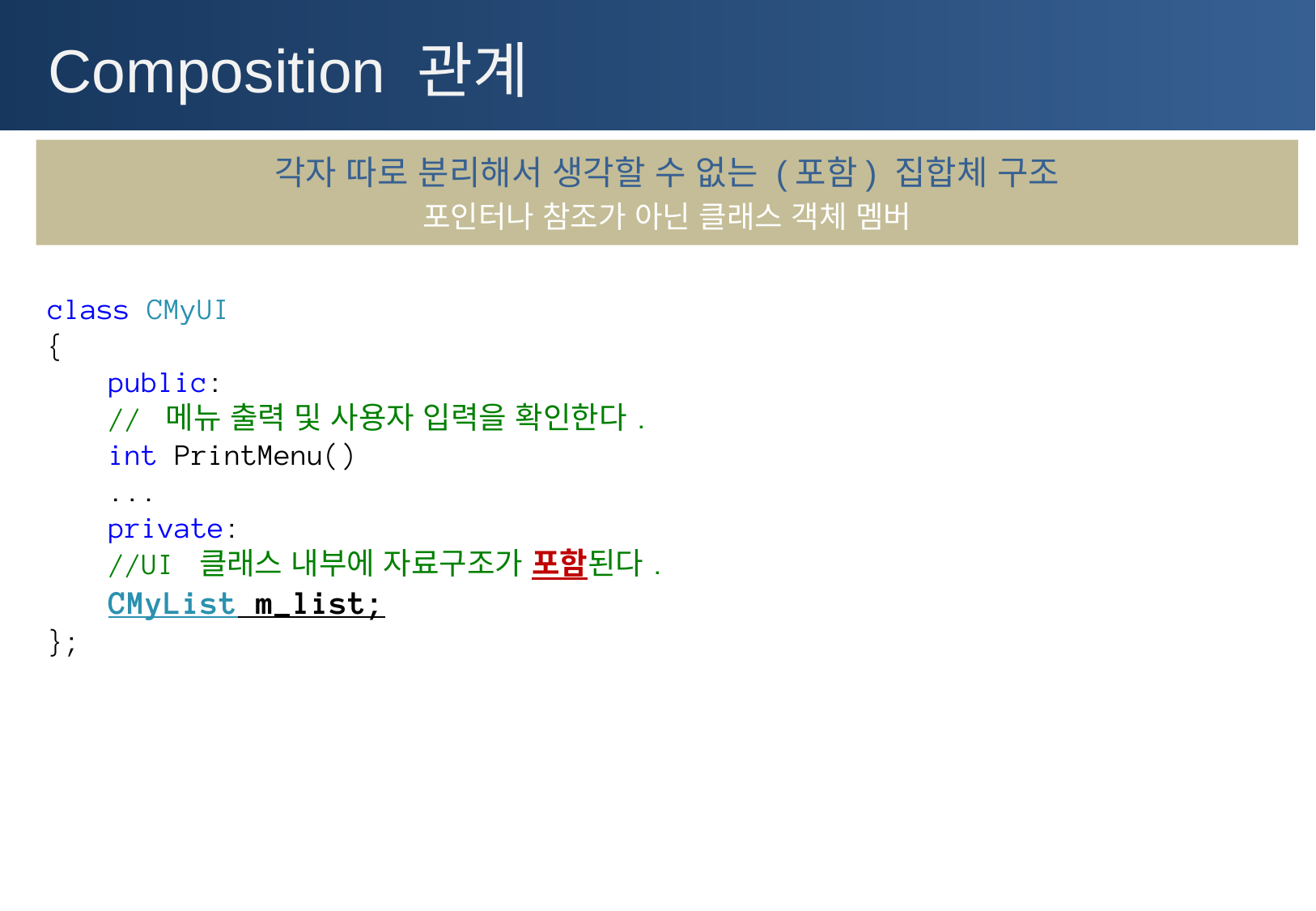

# Composition 관계
각자 따로 분리해서 생각할 수 없는 (포함) 집합체 구조
포인터나 참조가 아닌 클래스 객체 멤버
class CMyUI
{
public:
// 메뉴 출력 및 사용자 입력을 확인한다.
int PrintMenu()
...
private:
//UI 클래스 내부에 자료구조가 포함된다.
CMyList m_list;
};